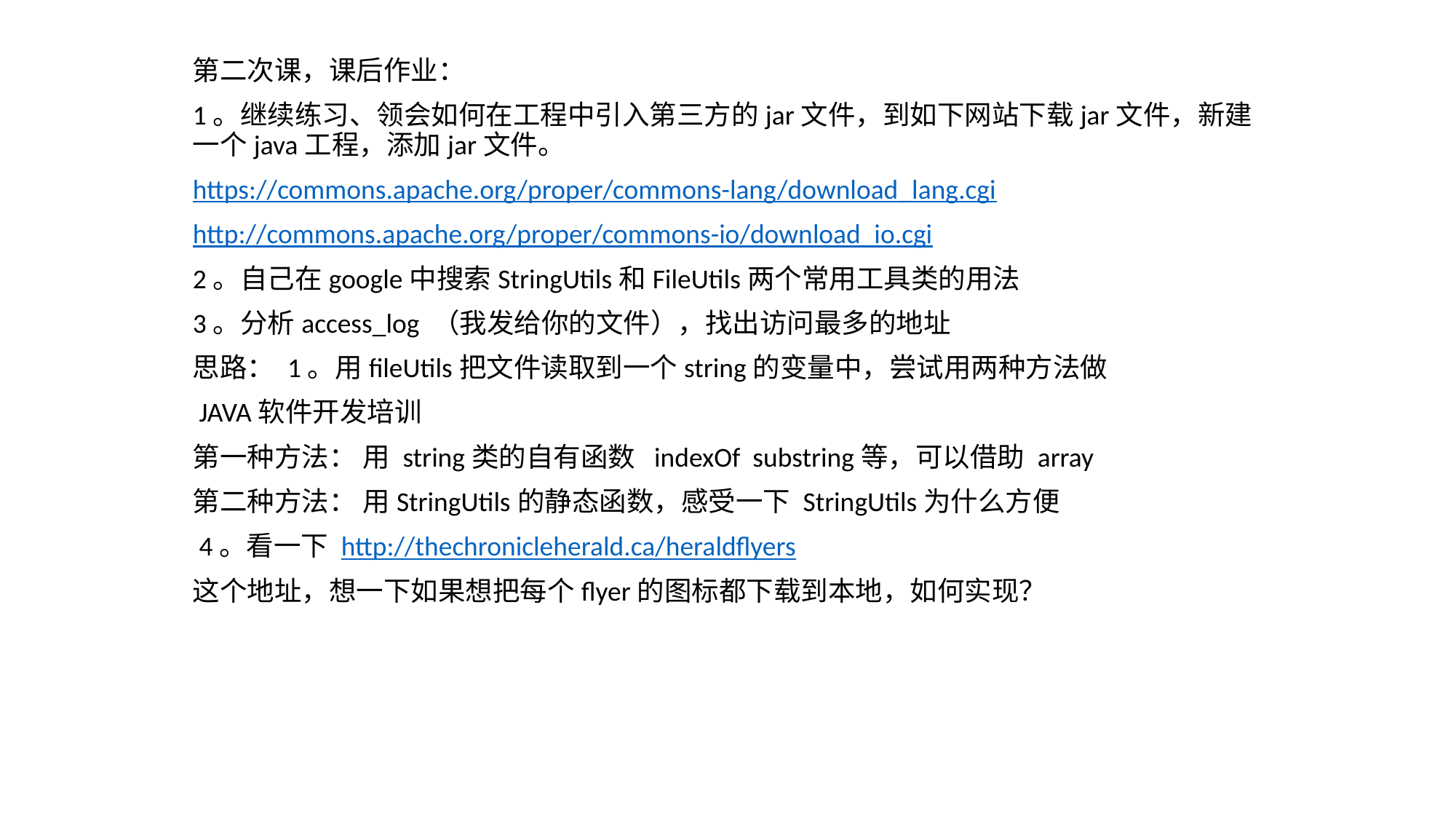

第二次课，课后作业：
1。继续练习、领会如何在工程中引入第三方的jar文件，到如下网站下载jar文件，新建一个java工程，添加jar文件。
https://commons.apache.org/proper/commons-lang/download_lang.cgi
http://commons.apache.org/proper/commons-io/download_io.cgi
2。自己在google中搜索StringUtils和FileUtils两个常用工具类的用法
3。分析access_log （我发给你的文件），找出访问最多的地址
思路： 1。用fileUtils把文件读取到一个string的变量中，尝试用两种方法做
 JAVA软件开发培训
第一种方法： 用 string类的自有函数  indexOf  substring等，可以借助 array
第二种方法： 用StringUtils的静态函数，感受一下 StringUtils为什么方便
 4。看一下 http://thechronicleherald.ca/heraldflyers
这个地址，想一下如果想把每个flyer的图标都下载到本地，如何实现？